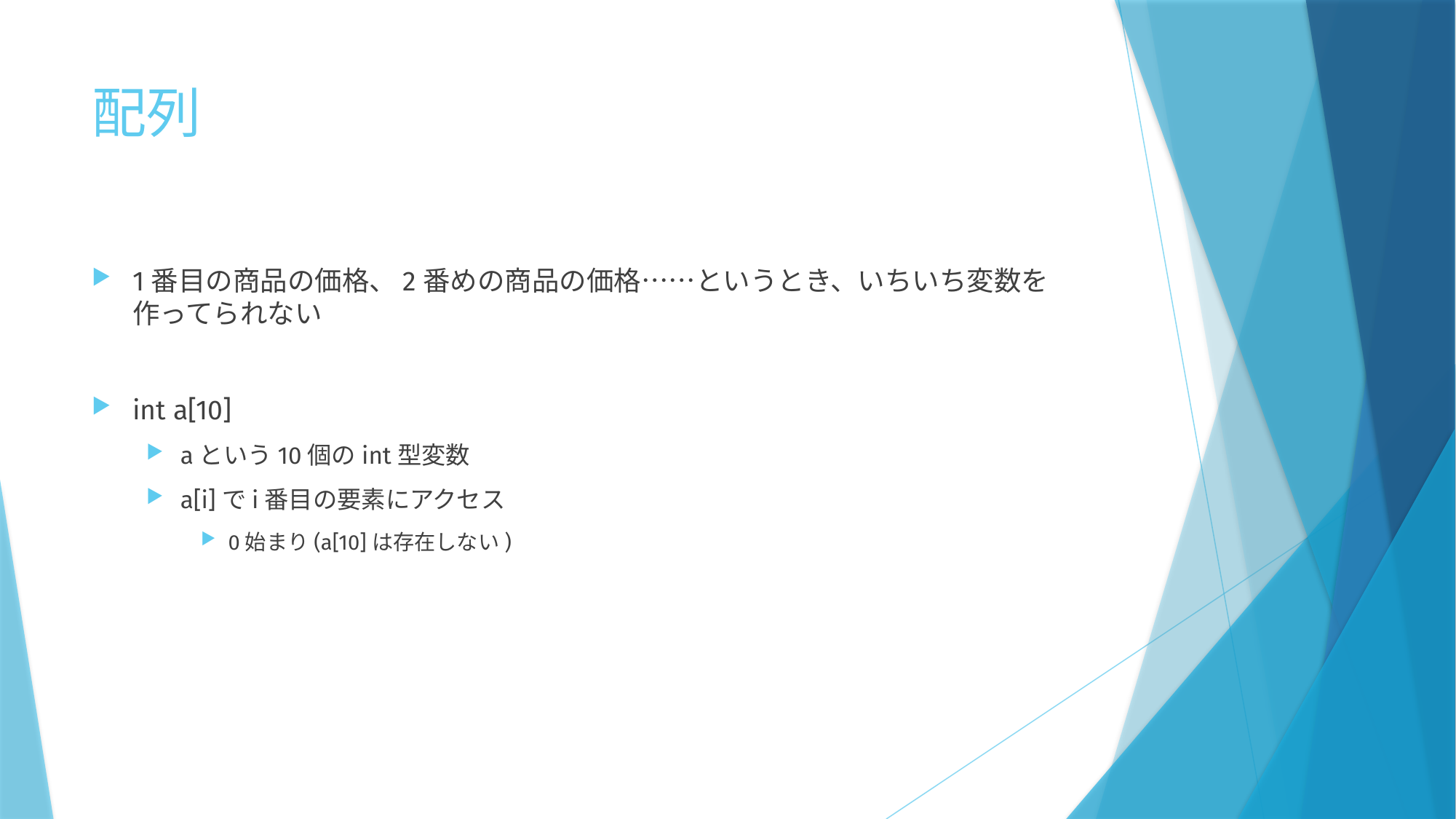

# 配列
1番目の商品の価格、2番めの商品の価格……というとき、いちいち変数を作ってられない

int a[10]
aという10個のint型変数
a[i]でi番目の要素にアクセス
0始まり(a[10]は存在しない)